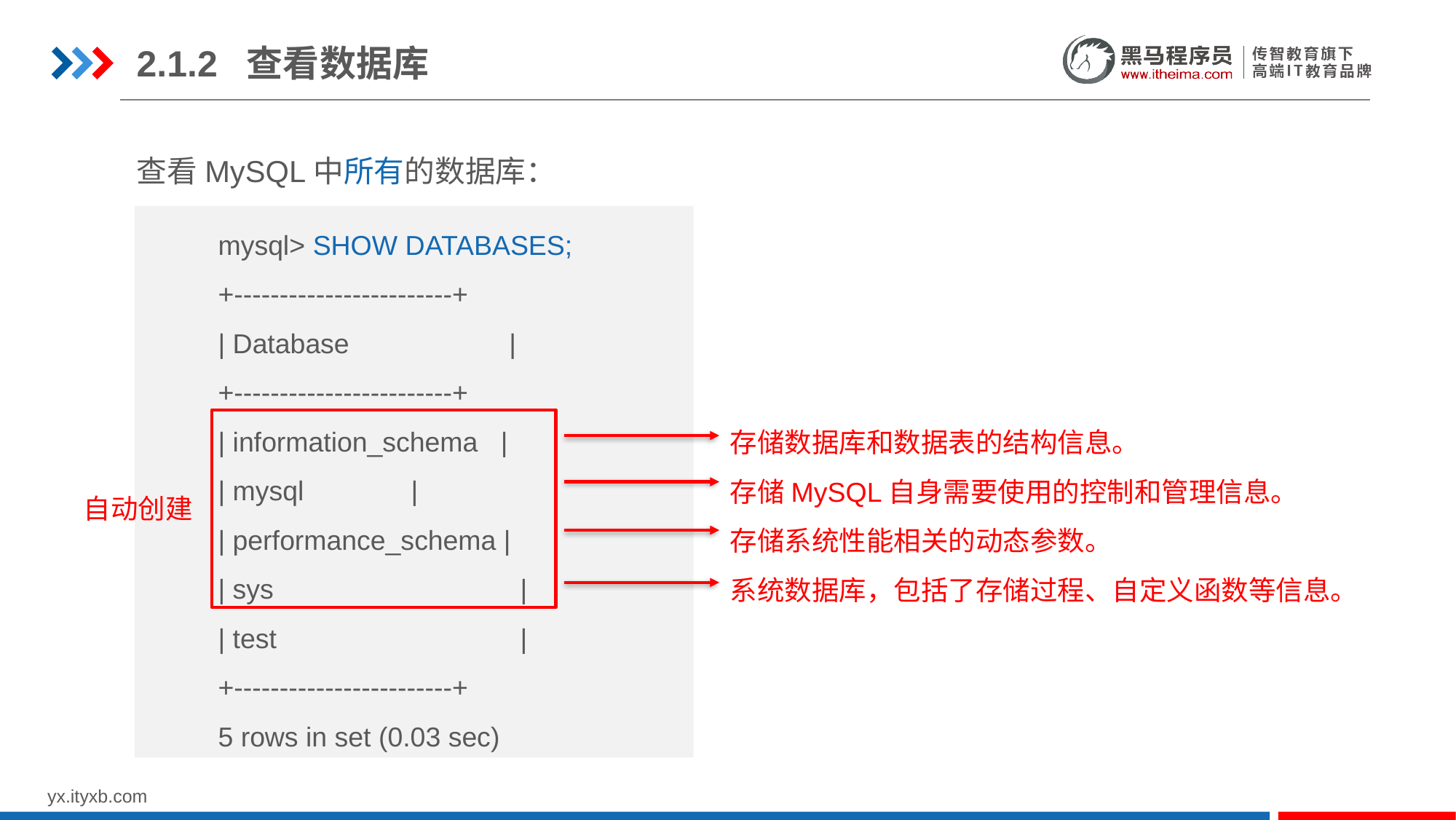

2.1.2  查看数据库
查看MySQL中所有的数据库：
mysql> SHOW DATABASES;
+------------------------+
| Database                     |
+------------------------+
| information_schema   |
| mysql	           |
| performance_schema |
| sys		           |
| test		           |
+------------------------+
5 rows in set (0.03 sec)
存储数据库和数据表的结构信息。
存储MySQL自身需要使用的控制和管理信息。
存储系统性能相关的动态参数。
系统数据库，包括了存储过程、自定义函数等信息。

自动创建